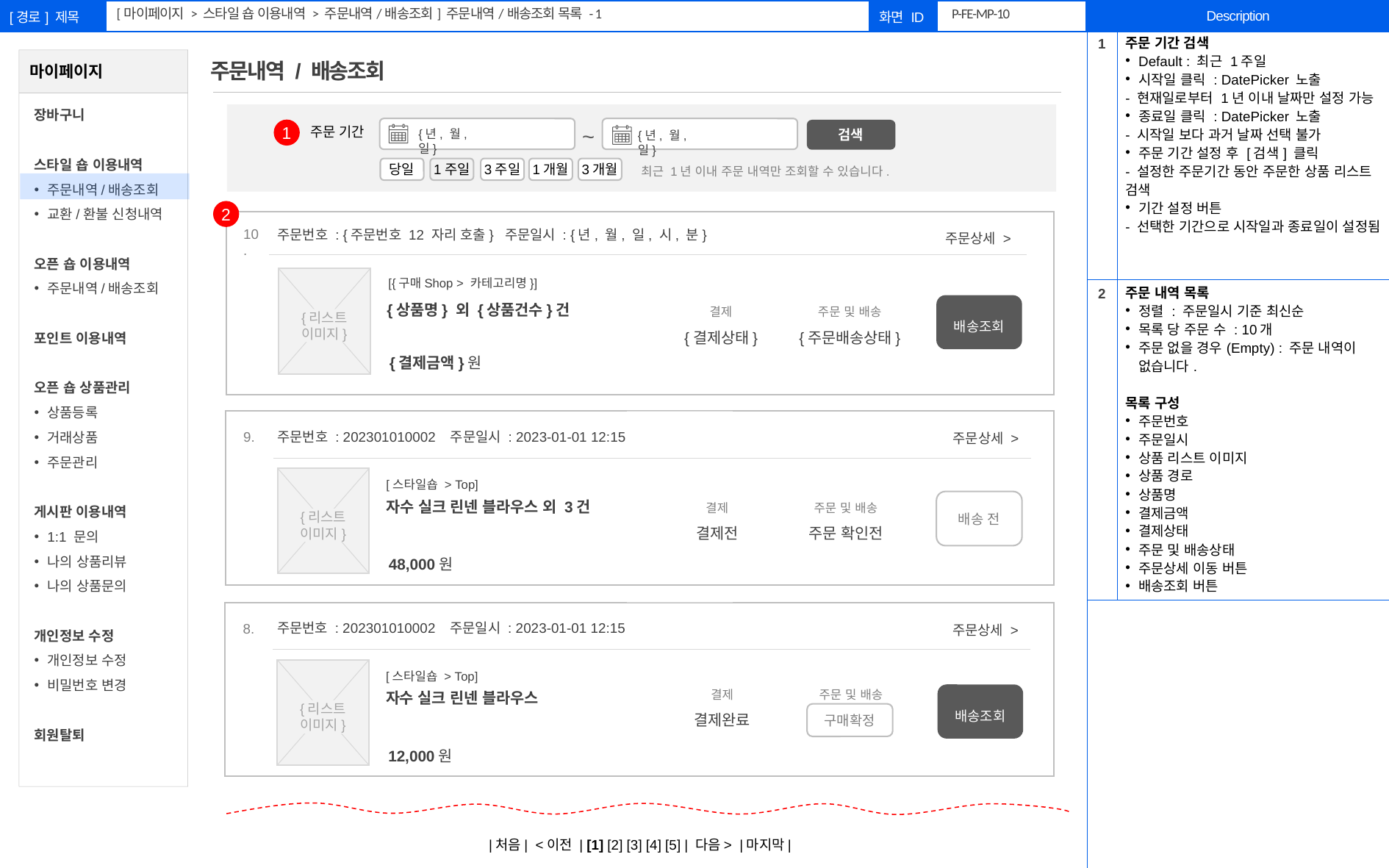

[마이페이지 > 스타일 숍 이용내역 > 주문내역/배송조회] 주문내역/배송조회 목록 - 1
# P-FE-MP-10
| 1 | 주문 기간 검색 Default : 최근 1주일 시작일 클릭 : DatePicker 노출 - 현재일로부터 1년 이내 날짜만 설정 가능 종료일 클릭 : DatePicker 노출 - 시작일 보다 과거 날짜 선택 불가 주문 기간 설정 후 [검색] 클릭 - 설정한 주문기간 동안 주문한 상품 리스트 검색 기간 설정 버튼 - 선택한 기간으로 시작일과 종료일이 설정됨 |
| --- | --- |
| 2 | 주문 내역 목록 정렬 : 주문일시 기준 최신순 목록 당 주문 수 : 10개 주문 없을 경우(Empty) : 주문 내역이 없습니다. 목록 구성 주문번호 주문일시 상품 리스트 이미지 상품 경로 상품명 결제금액 결제상태 주문 및 배송상태 주문상세 이동 버튼 배송조회 버튼 |
|  |  |
주문내역 / 배송조회

~

검색
{년, 월, 일}
{년, 월, 일}

주문 기간
1
최근 1년 이내 주문 내역만 조회할 수 있습니다.
당일
1주일
3주일
1개월
3개월

2

주문상세 >
10.
주문번호 : {주문번호 12 자리 호출}  주문일시 : {년, 월, 일, 시, 분}
[{구매Shop > 카테고리명}]

{리스트
이미지}
{상품명} 외 {상품건수}건
결제
{결제상태}
주문 및 배송
{주문배송상태}
배송조회
{결제금액}원

주문상세 >
주문번호 : 202301010002   주문일시 : 2023-01-01 12:15
9.
[스타일숍 > Top]
자수 실크 린넨 블라우스 외 3건

{리스트
이미지}
결제
결제전
주문 및 배송
주문 확인전
배송 전
48,000원

주문상세 >
주문번호 : 202301010002   주문일시 : 2023-01-01 12:15
8.
[스타일숍 > Top]
자수 실크 린넨 블라우스

{리스트
이미지}
결제
결제완료
주문 및 배송
구매확정
배송조회
구매확정
12,000원

|처음|  <이전 | [1] [2] [3] [4] [5] | 다음>  |마지막|